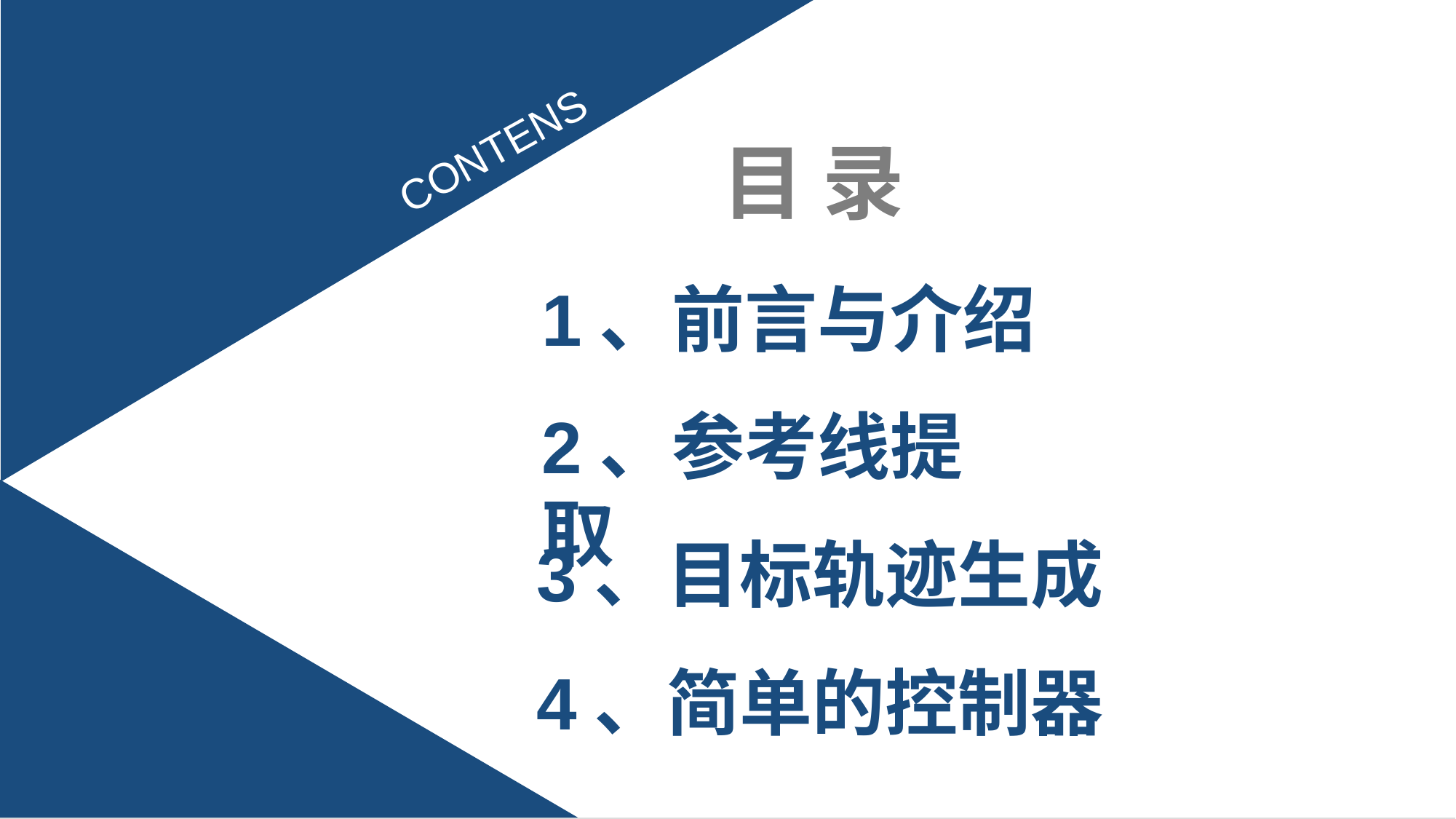

CONTENS
目 录
1、前言与介绍
2、参考线提取

3、目标轨迹生成
4、简单的控制器